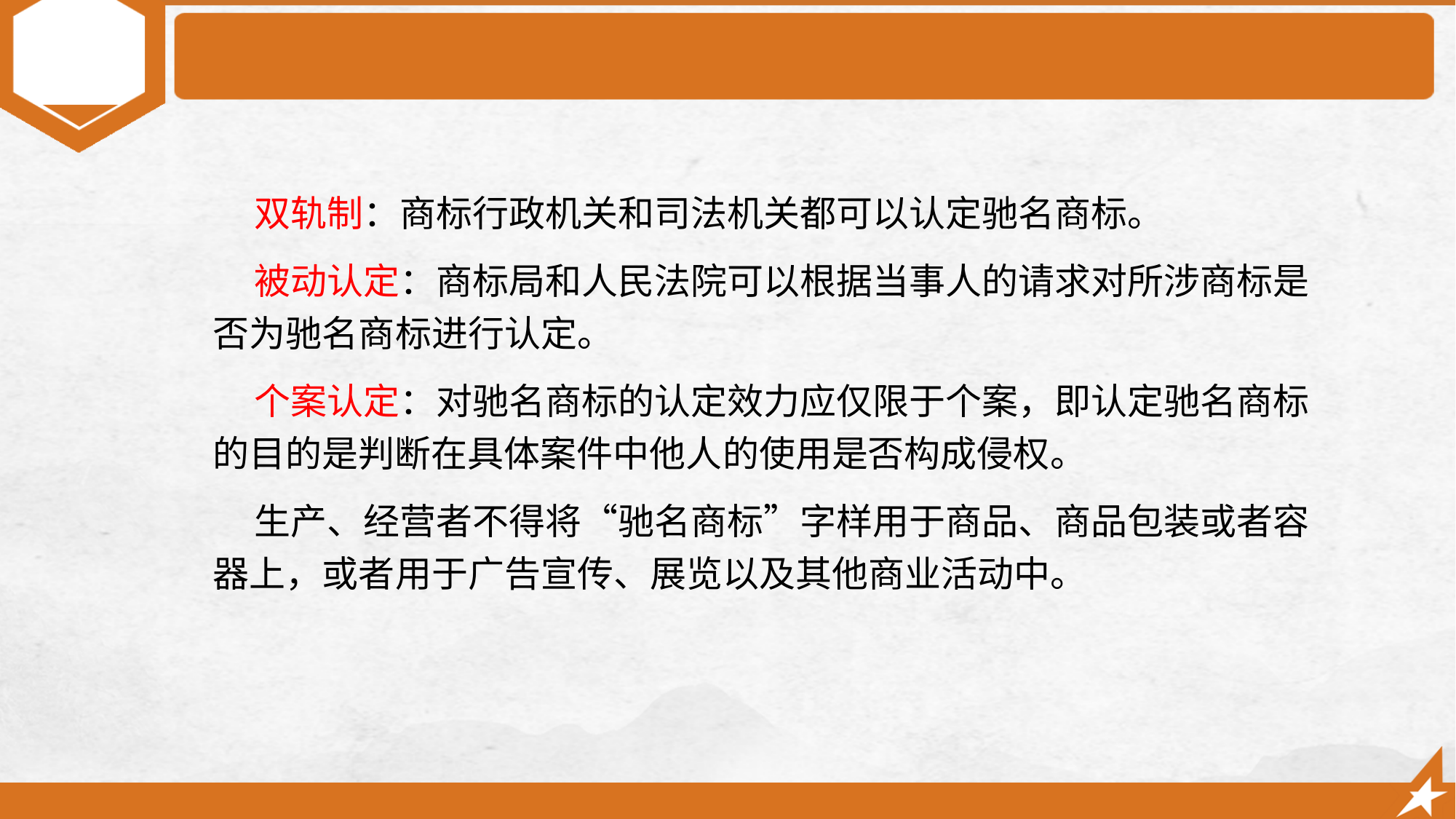

双轨制：商标行政机关和司法机关都可以认定驰名商标。
    被动认定：商标局和人民法院可以根据当事人的请求对所涉商标是否为驰名商标进行认定。
    个案认定：对驰名商标的认定效力应仅限于个案，即认定驰名商标的目的是判断在具体案件中他人的使用是否构成侵权。
    生产、经营者不得将“驰名商标”字样用于商品、商品包装或者容器上，或者用于广告宣传、展览以及其他商业活动中。